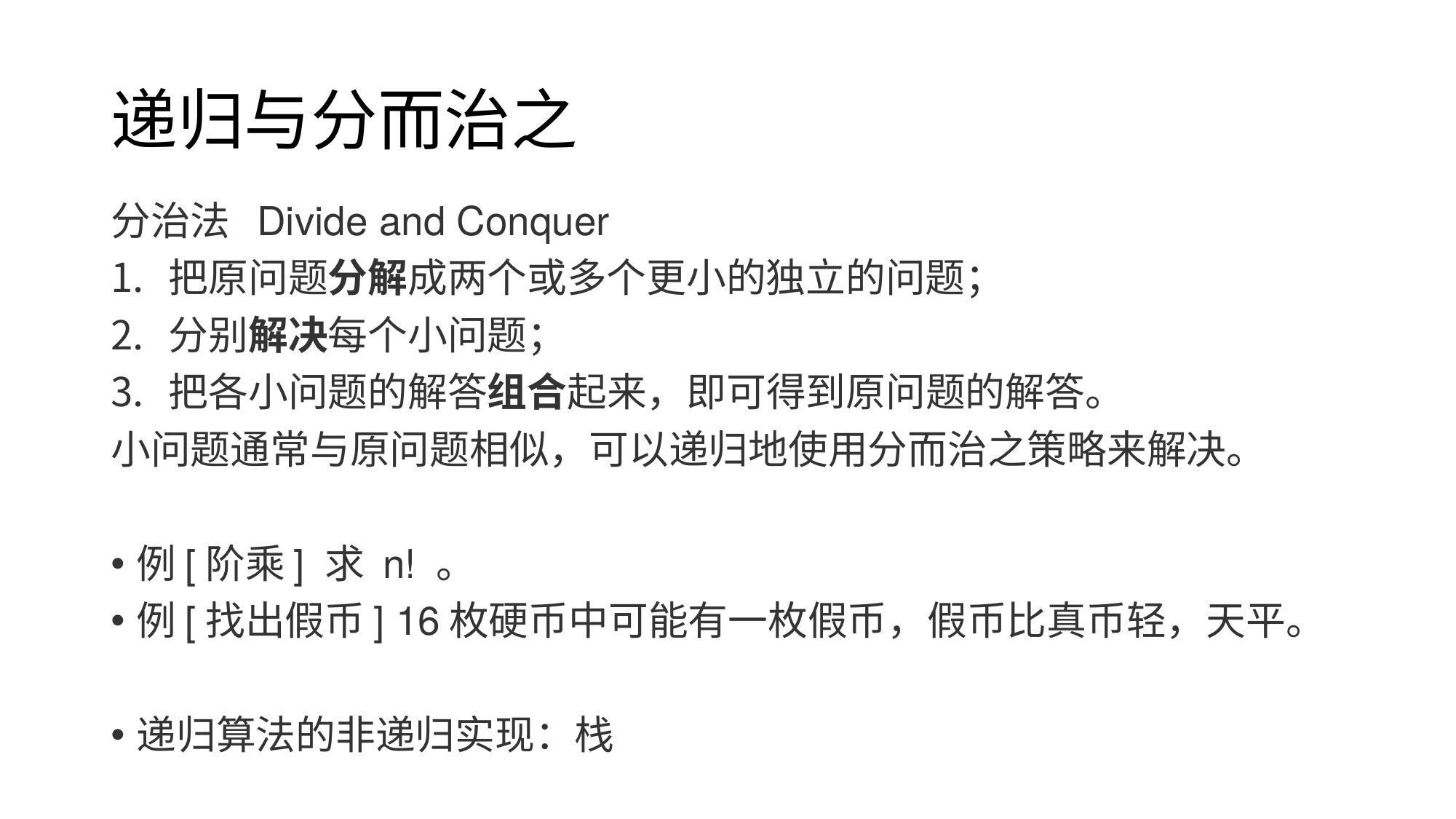

# 递归与分而治之
分治法  Divide and Conquer
把原问题分解成两个或多个更小的独立的问题；
分别解决每个小问题；
把各小问题的解答组合起来，即可得到原问题的解答。
小问题通常与原问题相似，可以递归地使用分而治之策略来解决。

例[阶乘] 求 n! 。
例[找出假币] 16枚硬币中可能有一枚假币，假币比真币轻，天平。

递归算法的非递归实现：栈